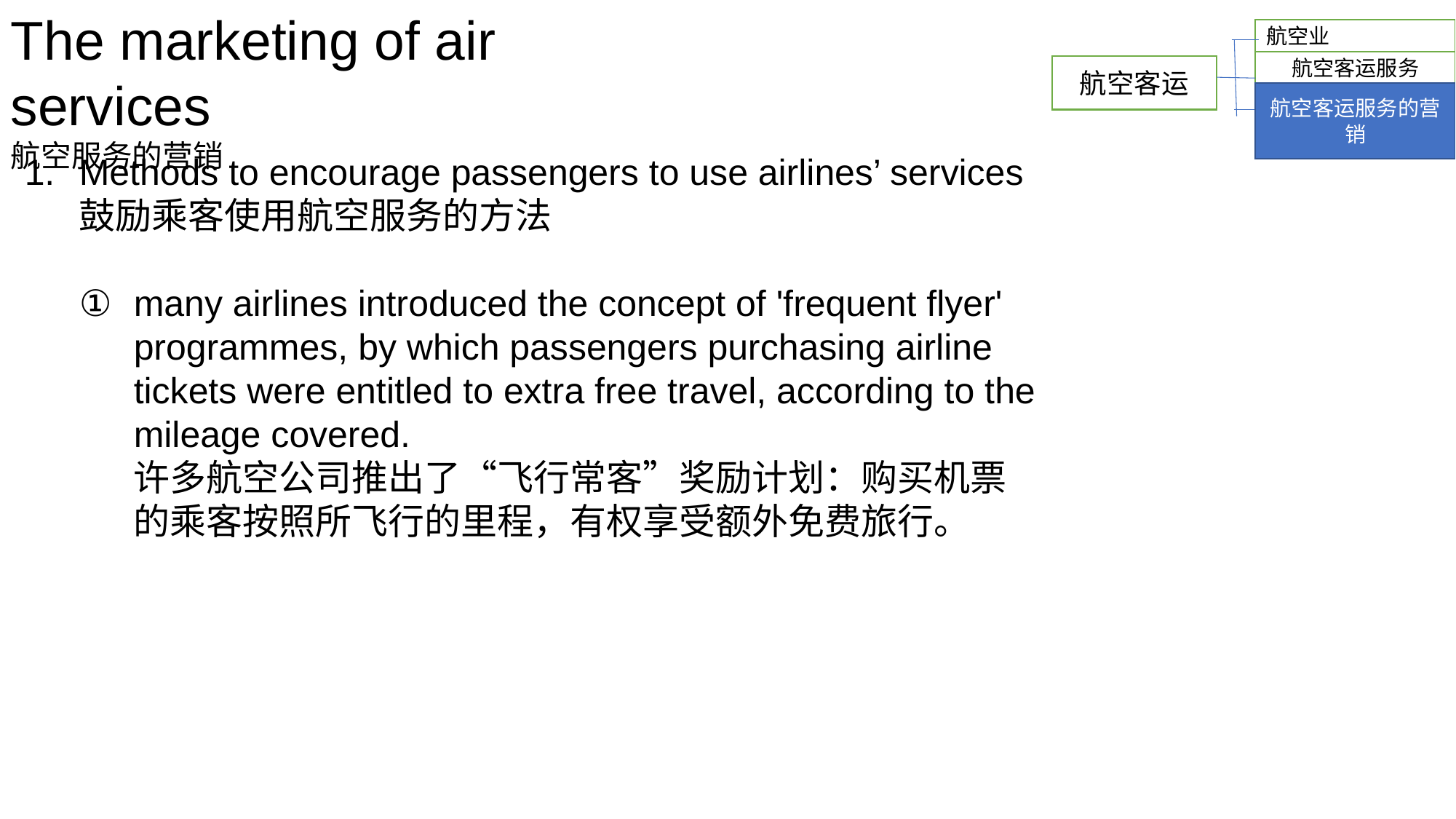

The marketing of air services
航空服务的营销
航空业
航空客运服务
航空客运
航空客运服务的营销
Methods to encourage passengers to use airlines’ services
鼓励乘客使用航空服务的方法

many airlines introduced the concept of 'frequent flyer' programmes, by which passengers purchasing airline tickets were entitled to extra free travel, according to the mileage covered.
许多航空公司推出了“飞行常客”奖励计划：购买机票的乘客按照所飞行的里程，有权享受额外免费旅行。